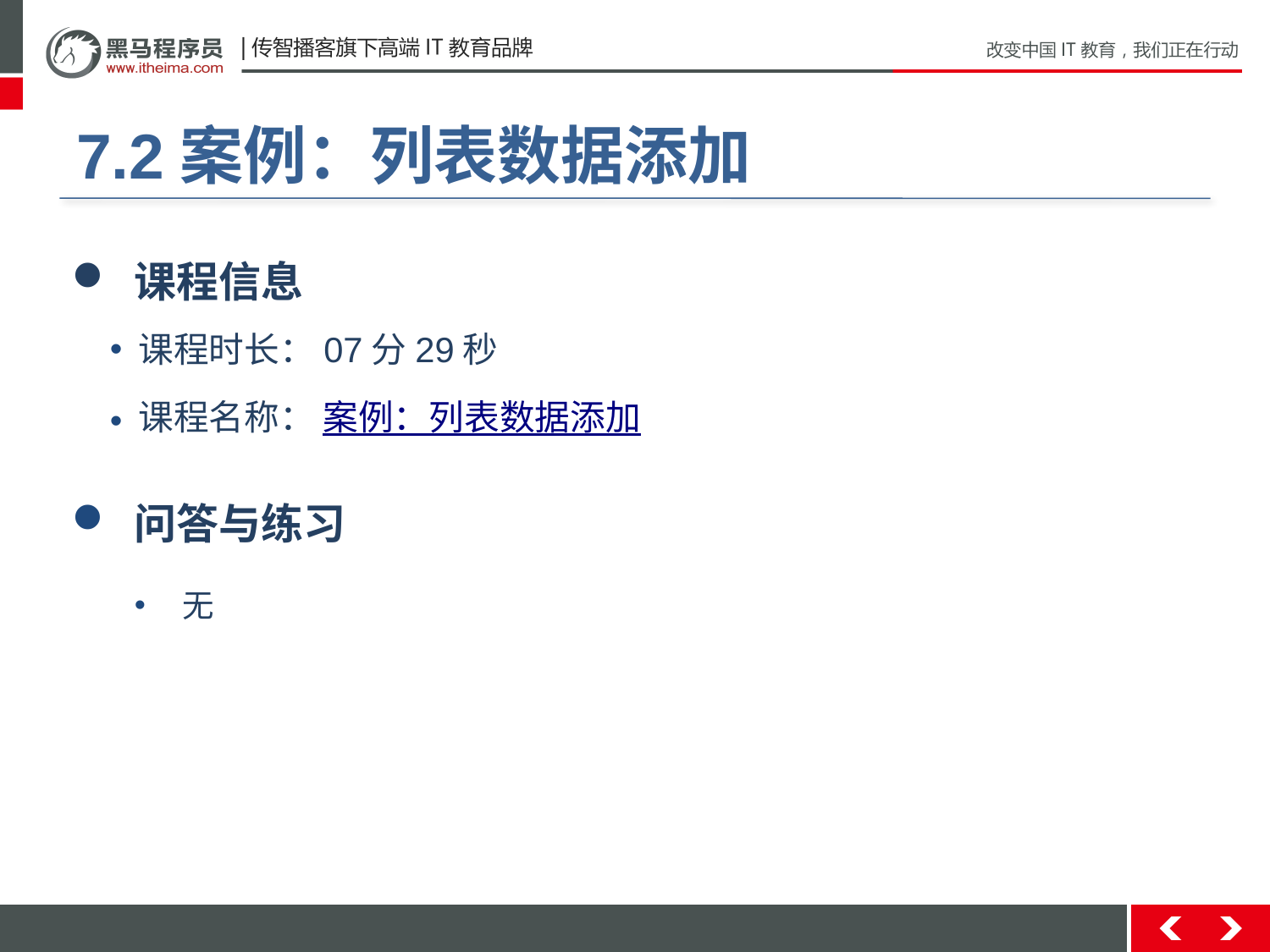

#
7.2案例：列表数据添加
 课程信息
 课程时长：07分29秒
 课程名称： 案例：列表数据添加
 问答与练习
无